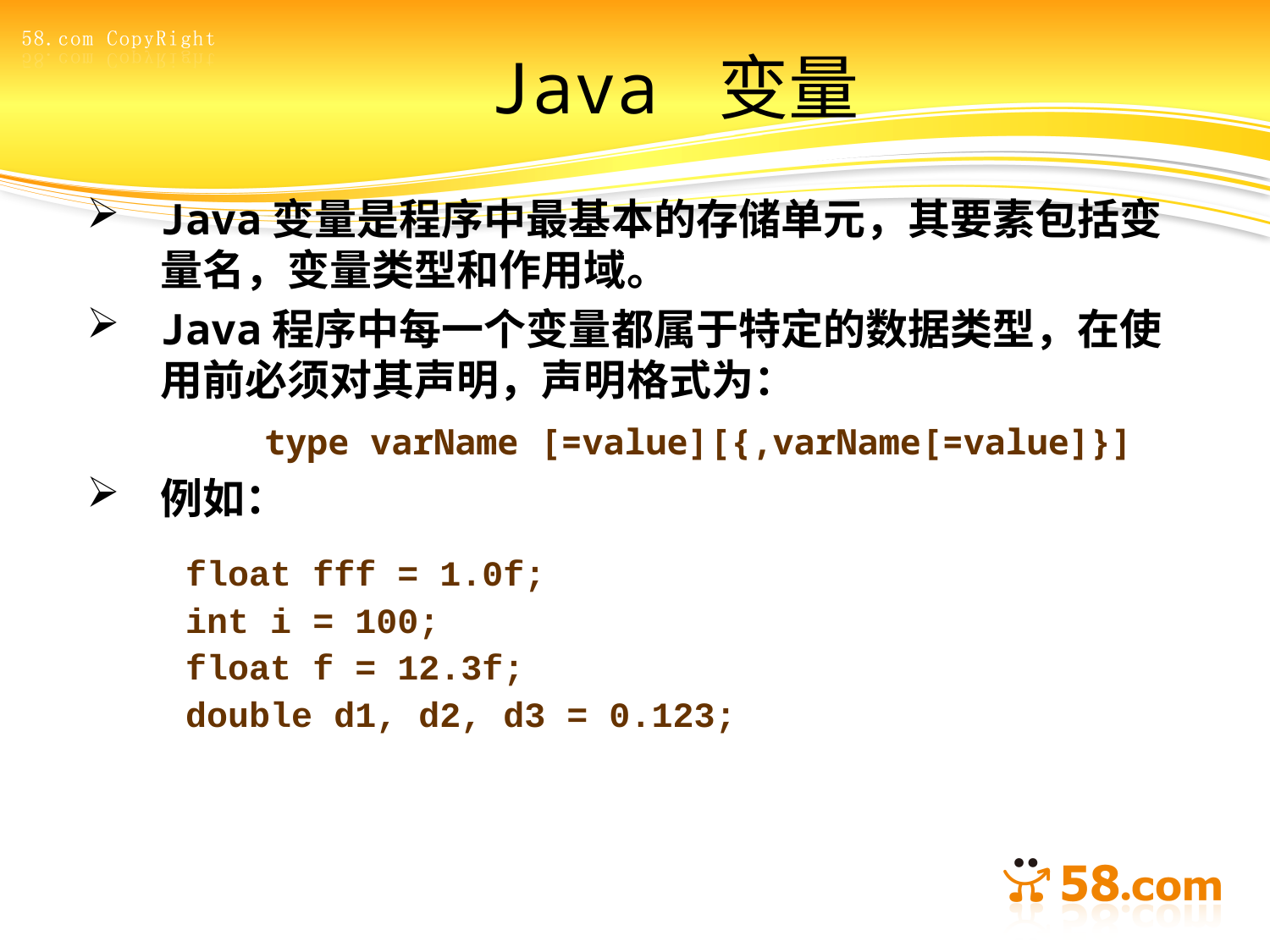

# Java 变量
Java变量是程序中最基本的存储单元，其要素包括变量名，变量类型和作用域。
Java程序中每一个变量都属于特定的数据类型，在使用前必须对其声明，声明格式为：
       type varName [=value][{,varName[=value]}]
例如：

float fff = 1.0f;
int i = 100;
float f = 12.3f;
double d1, d2, d3 = 0.123;